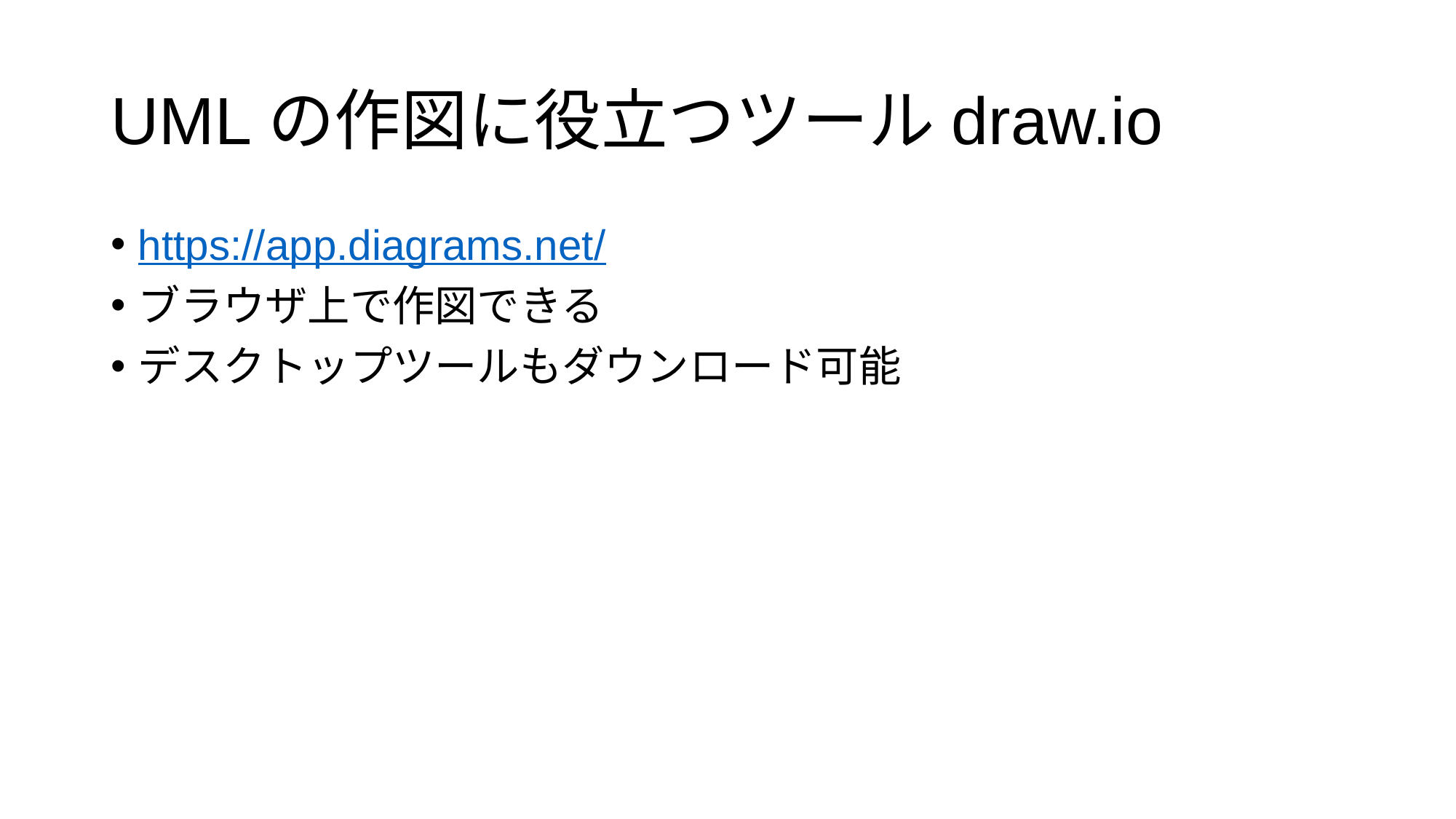

# UMLの作図に役立つツールdraw.io
https://app.diagrams.net/
ブラウザ上で作図できる
デスクトップツールもダウンロード可能